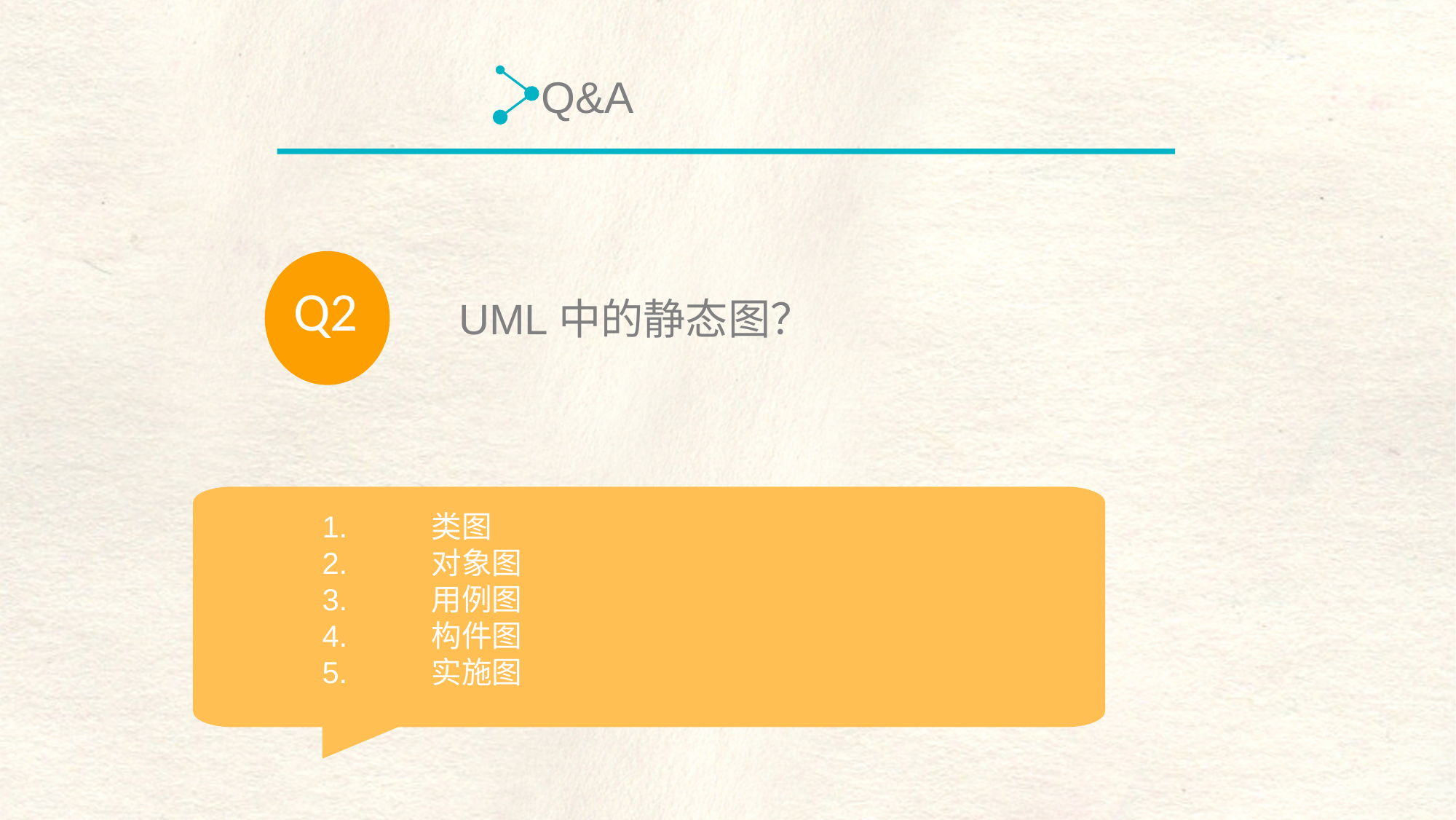

Q&A

Q2
UML中的静态图？

	1.	类图
	2.	对象图
	3.	用例图
	4.	构件图
	5.	实施图